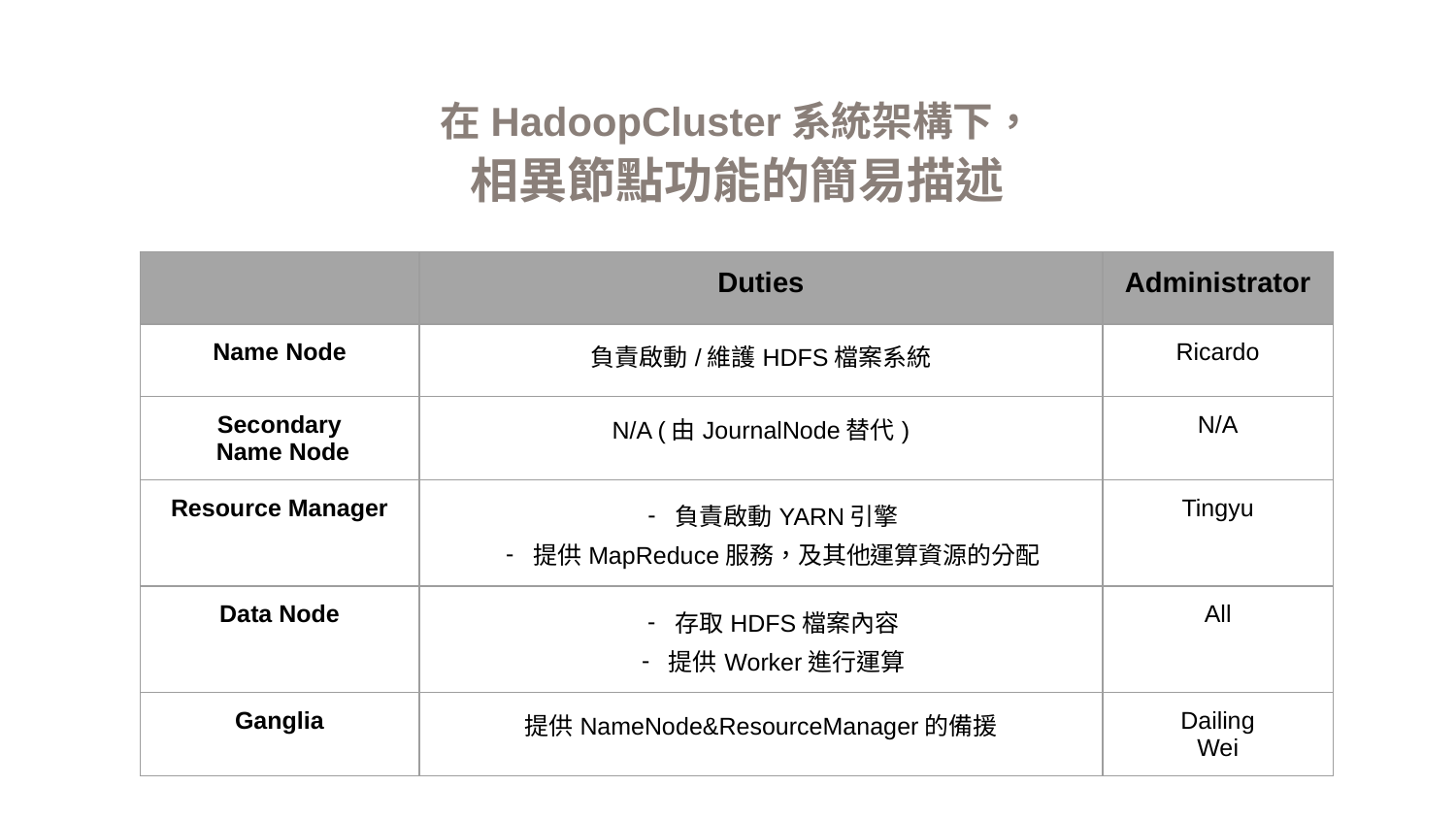

在HadoopCluster系統架構下，
相異節點功能的簡易描述
|  | Duties | Administrator |
| --- | --- | --- |
| Name Node | 負責啟動/維護HDFS檔案系統 | Ricardo |
| Secondary Name Node | N/A (由JournalNode替代) | N/A |
| Resource Manager | 負責啟動YARN引擎 提供MapReduce服務，及其他運算資源的分配 | Tingyu |
| Data Node | 存取HDFS檔案內容 提供Worker進行運算 | All |
| Ganglia | 提供NameNode&ResourceManager的備援 | Dailing Wei |